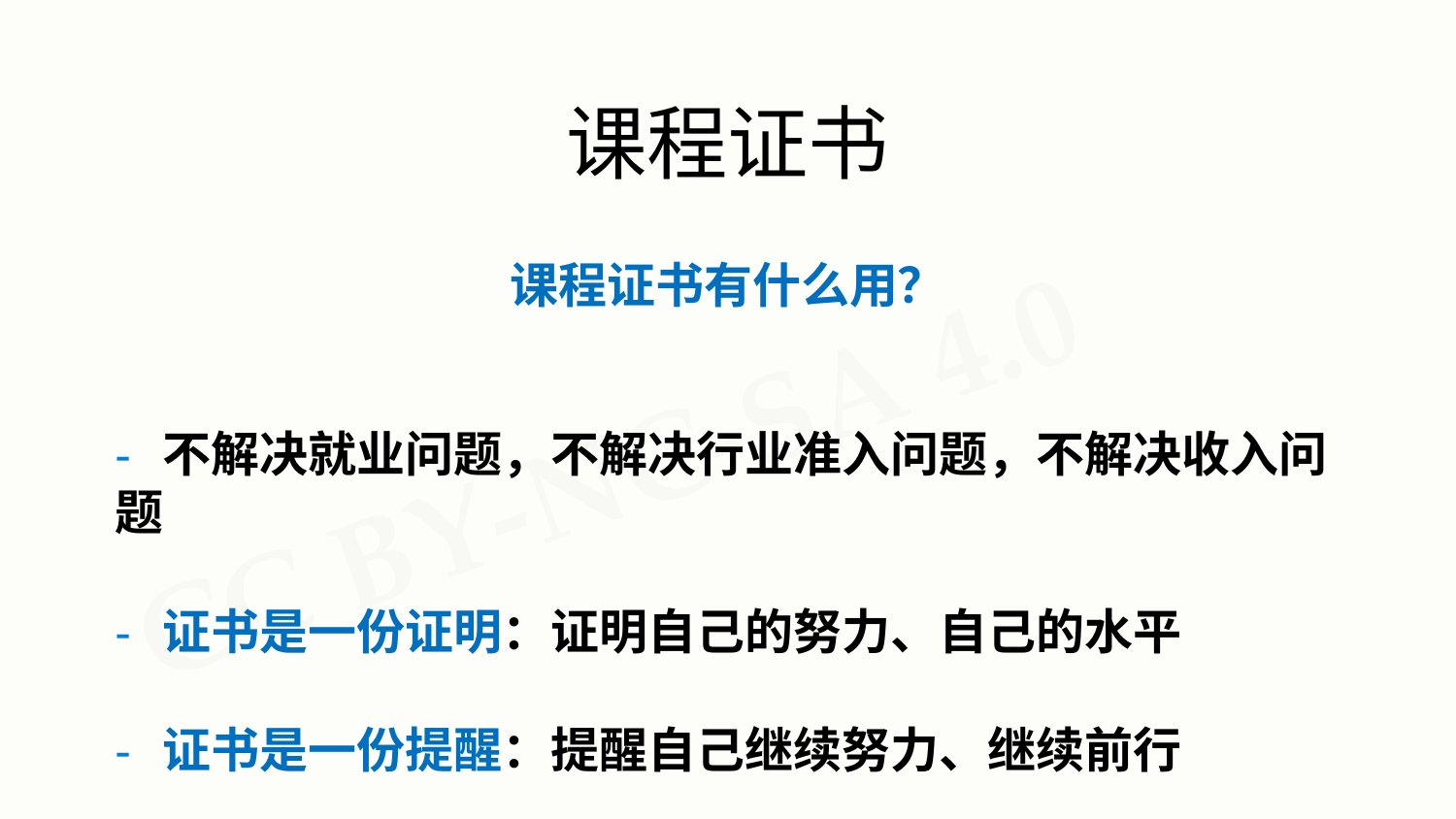

# 课程证书
课程证书有什么用？

- 不解决就业问题，不解决行业准入问题，不解决收入问题

- 证书是一份证明：证明自己的努力、自己的水平

- 证书是一份提醒：提醒自己继续努力、继续前行